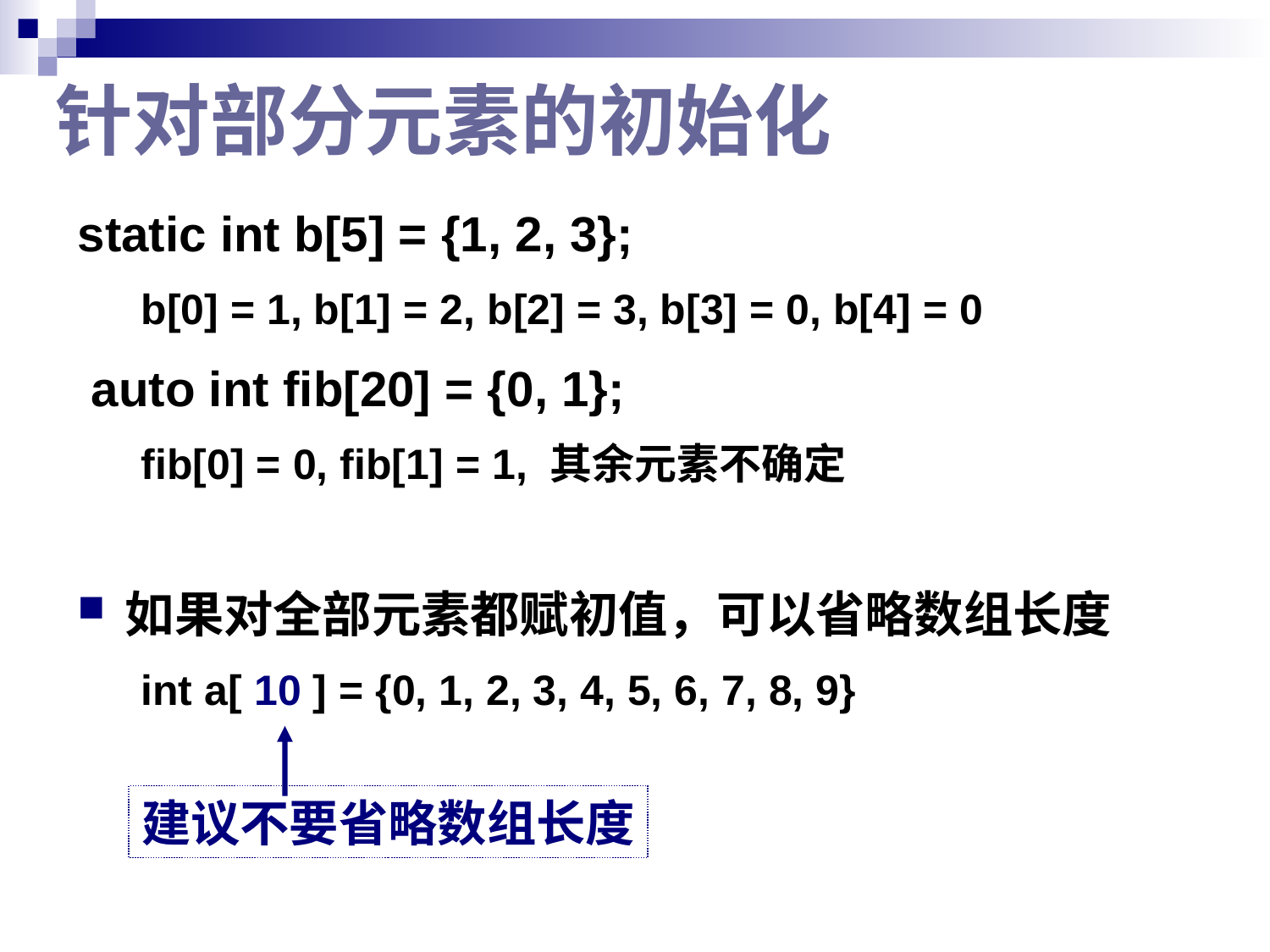

# 针对部分元素的初始化
static int b[5] = {1, 2, 3};
b[0] = 1, b[1] = 2, b[2] = 3, b[3] = 0, b[4] = 0
 auto int fib[20] = {0, 1};
fib[0] = 0, fib[1] = 1, 其余元素不确定

如果对全部元素都赋初值，可以省略数组长度
int a[ 10 ] = {0, 1, 2, 3, 4, 5, 6, 7, 8, 9}

建议不要省略数组长度